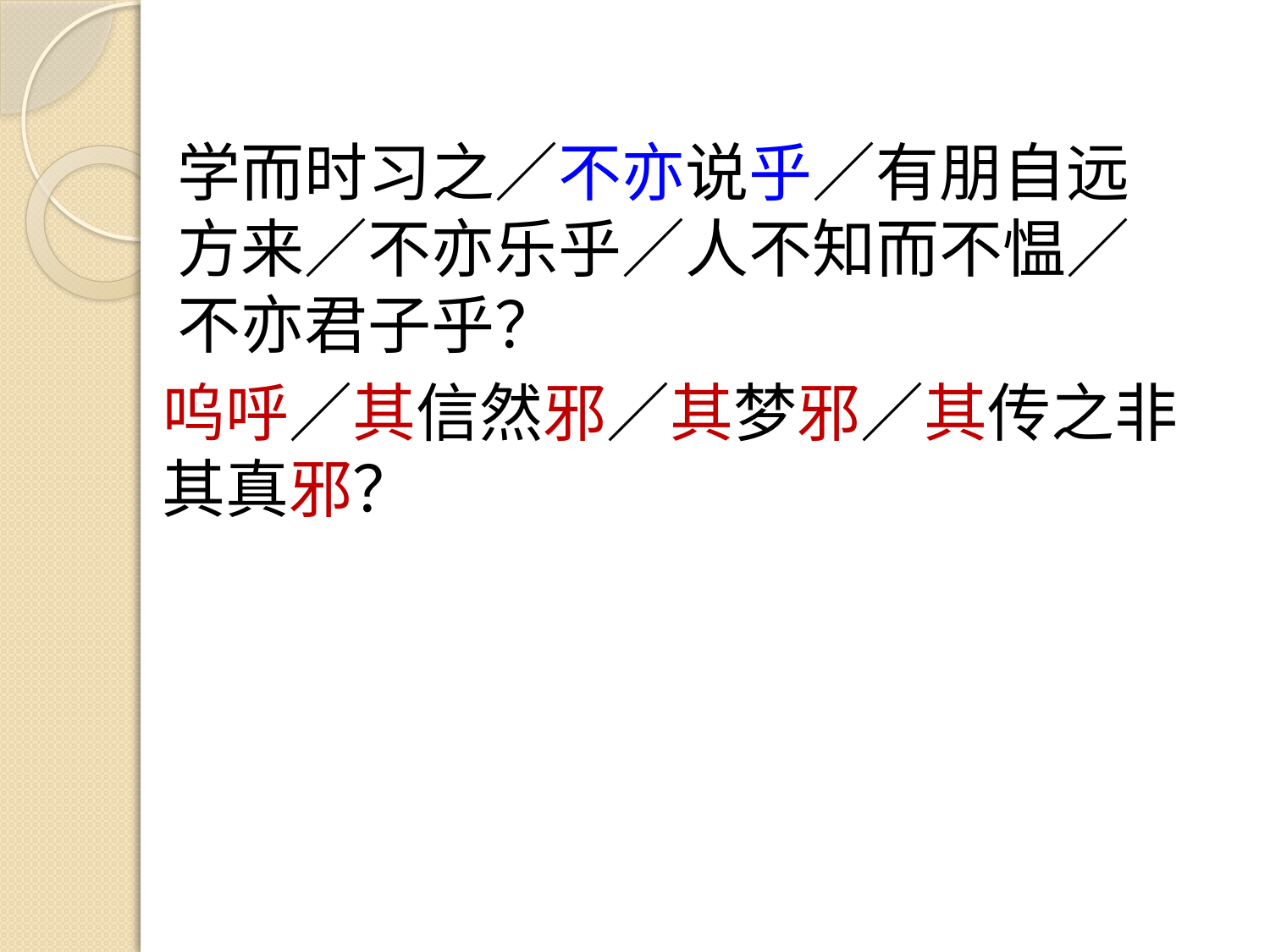

学而时习之∕不亦说乎∕有朋自远方来∕不亦乐乎∕人不知而不愠∕不亦君子乎？
呜呼∕其信然邪∕其梦邪∕其传之非其真邪？